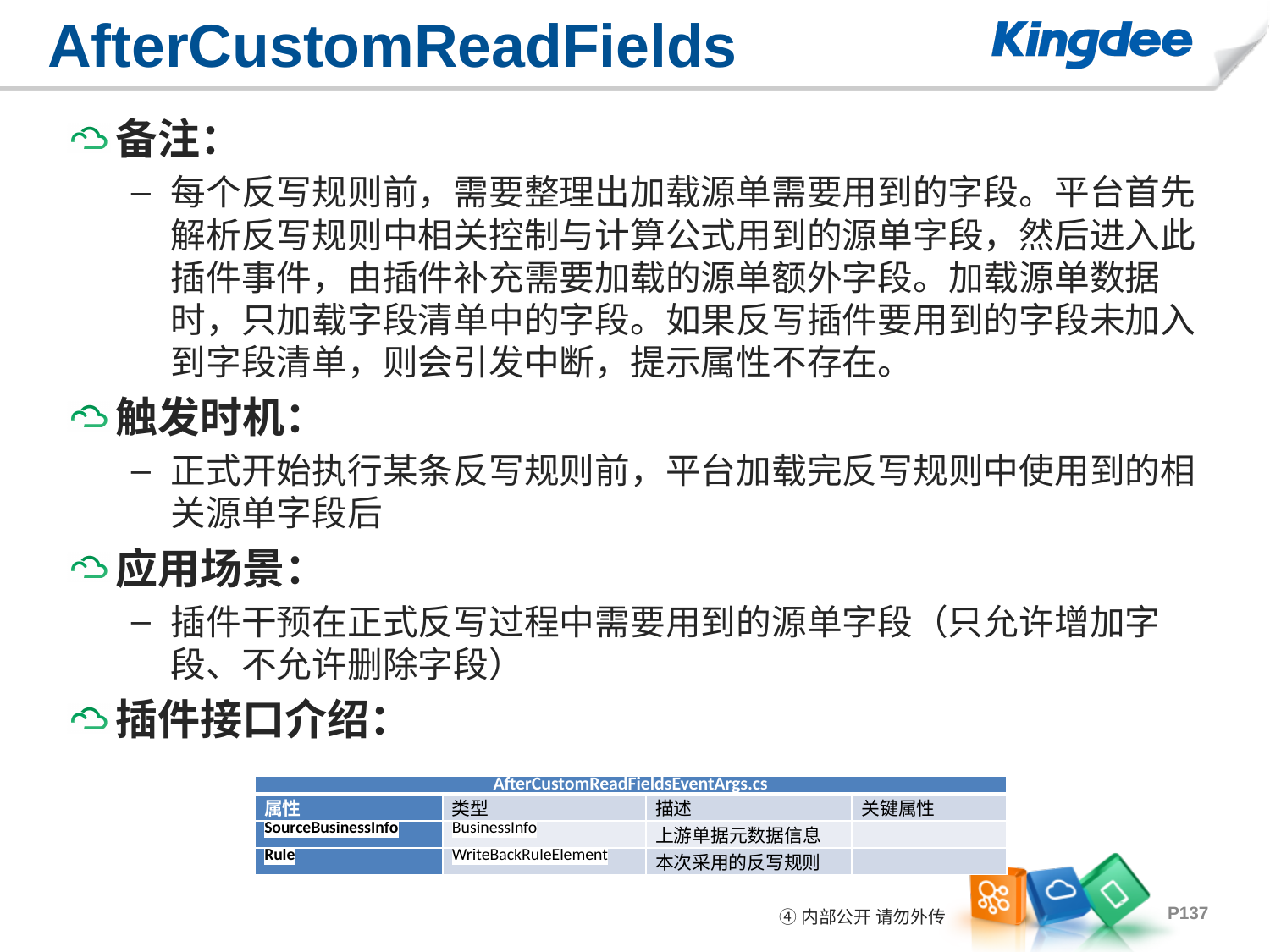

# AfterCustomReadFields
备注：
每个反写规则前，需要整理出加载源单需要用到的字段。平台首先解析反写规则中相关控制与计算公式用到的源单字段，然后进入此插件事件，由插件补充需要加载的源单额外字段。加载源单数据时，只加载字段清单中的字段。如果反写插件要用到的字段未加入到字段清单，则会引发中断，提示属性不存在。
触发时机：
正式开始执行某条反写规则前，平台加载完反写规则中使用到的相关源单字段后
应用场景：
插件干预在正式反写过程中需要用到的源单字段（只允许增加字段、不允许删除字段）
插件接口介绍：
| AfterCustomReadFieldsEventArgs.cs |  |  |  |
| --- | --- | --- | --- |
| 属性 | 类型 | 描述 | 关键属性 |
| SourceBusinessInfo | BusinessInfo | 上游单据元数据信息 |  |
| Rule | WriteBackRuleElement | 本次采用的反写规则 |  |